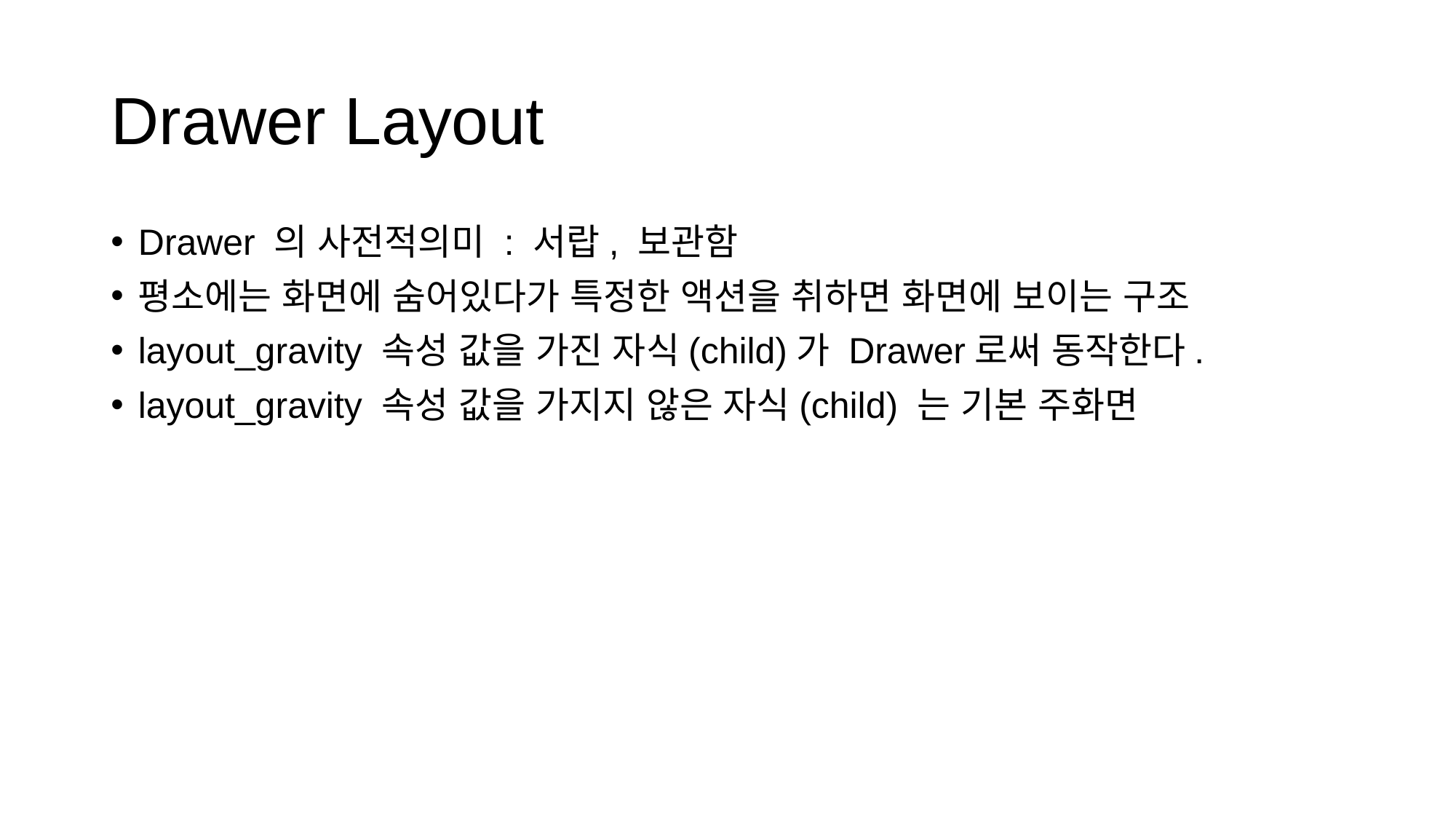

# Drawer Layout
Drawer 의 사전적의미 : 서랍, 보관함
평소에는 화면에 숨어있다가 특정한 액션을 취하면 화면에 보이는 구조
layout_gravity 속성 값을 가진 자식(child)가 Drawer로써 동작한다.
layout_gravity 속성 값을 가지지 않은 자식(child) 는 기본 주화면